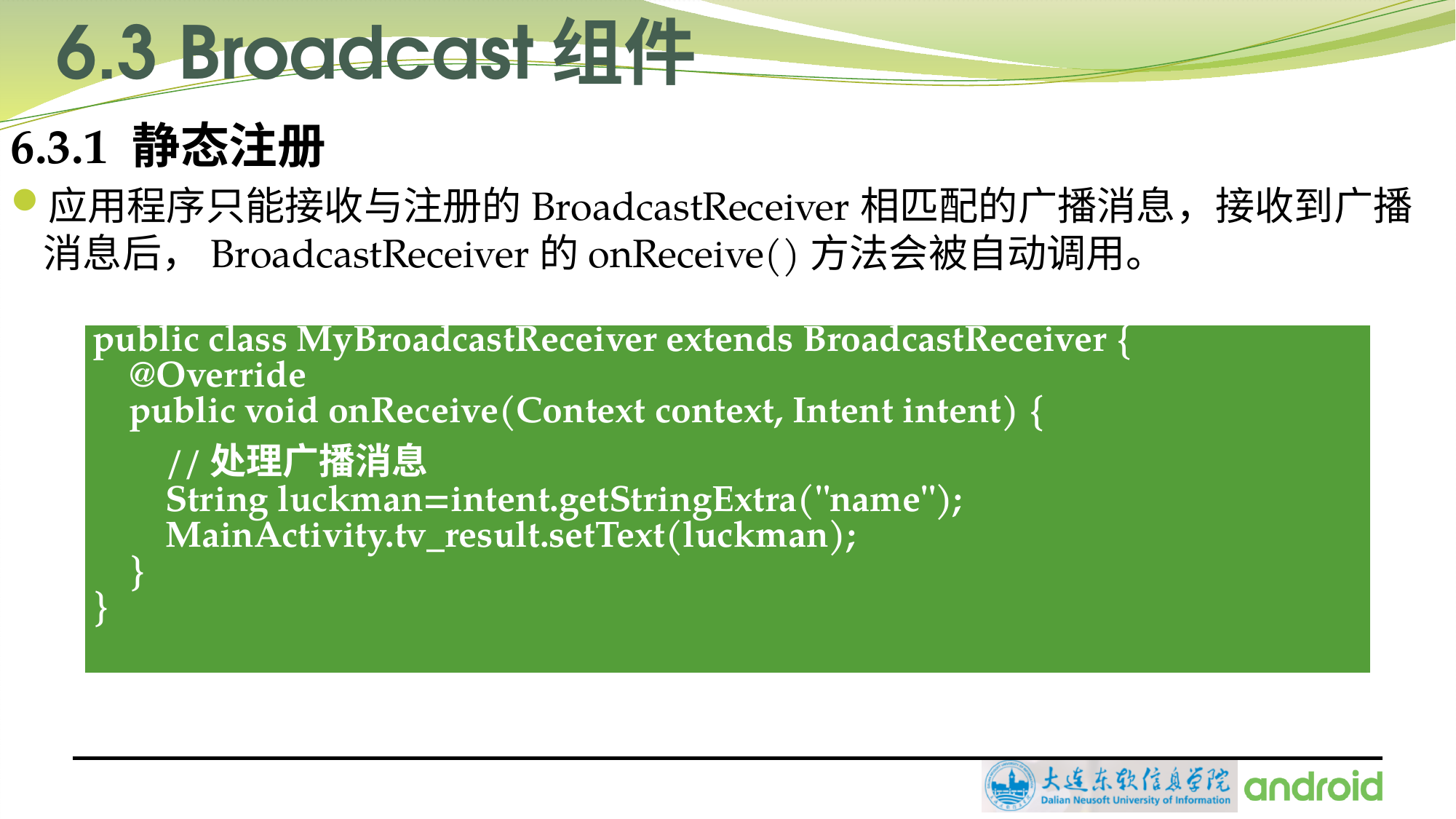

# 6.3 Broadcast组件
6.3.1 静态注册
应用程序只能接收与注册的BroadcastReceiver相匹配的广播消息，接收到广播消息后，BroadcastReceiver的onReceive()方法会被自动调用。

| public class MyBroadcastReceiver extends BroadcastReceiver { @Override public void onReceive(Context context, Intent intent) { //处理广播消息 String luckman=intent.getStringExtra("name"); MainActivity.tv\_result.setText(luckman); } } |
| --- |